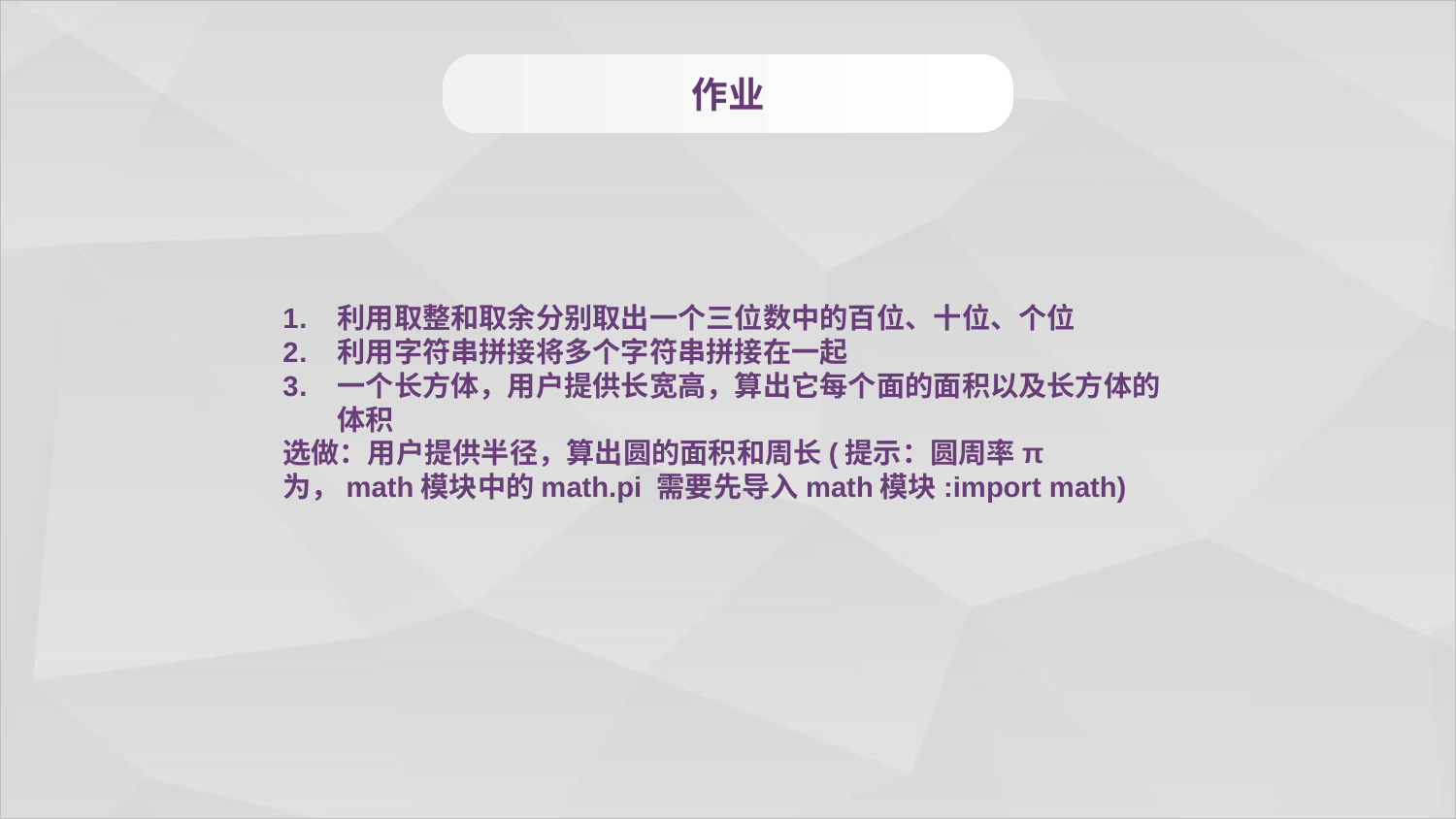

作业
利用取整和取余分别取出一个三位数中的百位、十位、个位
利用字符串拼接将多个字符串拼接在一起
一个长方体，用户提供长宽高，算出它每个面的面积以及长方体的体积
选做：用户提供半径，算出圆的面积和周长(提示：圆周率π为，math模块中的math.pi 需要先导入math模块:import math)